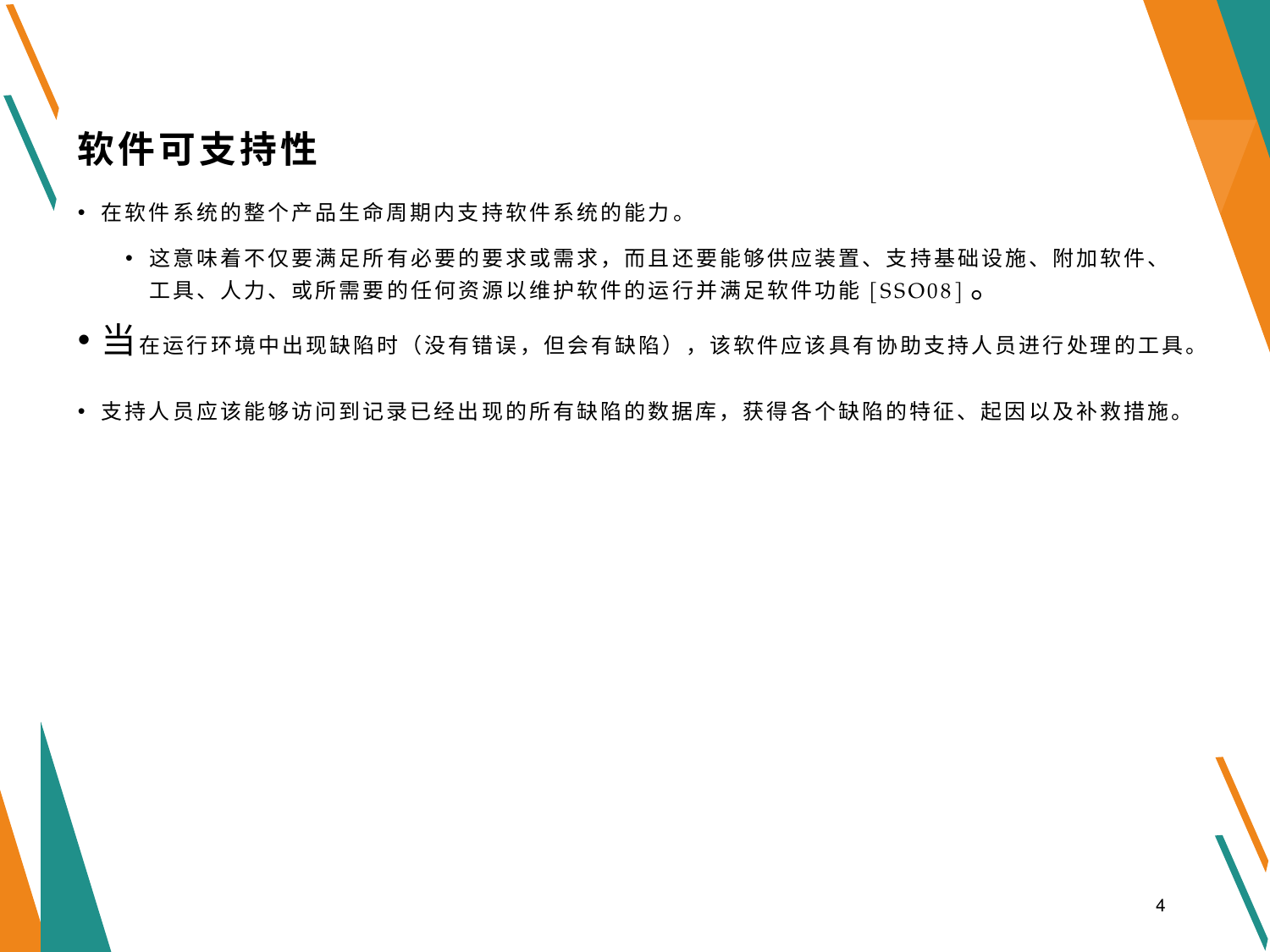

# 软件可支持性
在软件系统的整个产品生命周期内支持软件系统的能力。
这意味着不仅要满足所有必要的要求或需求，而且还要能够供应装置、支持基础设施、附加软件、工具、人力、或所需要的任何资源以维护软件的运行并满足软件功能[SSO08]。
当在运行环境中出现缺陷时（没有错误，但会有缺陷），该软件应该具有协助支持人员进行处理的工具。
支持人员应该能够访问到记录已经出现的所有缺陷的数据库，获得各个缺陷的特征、起因以及补救措施。
4